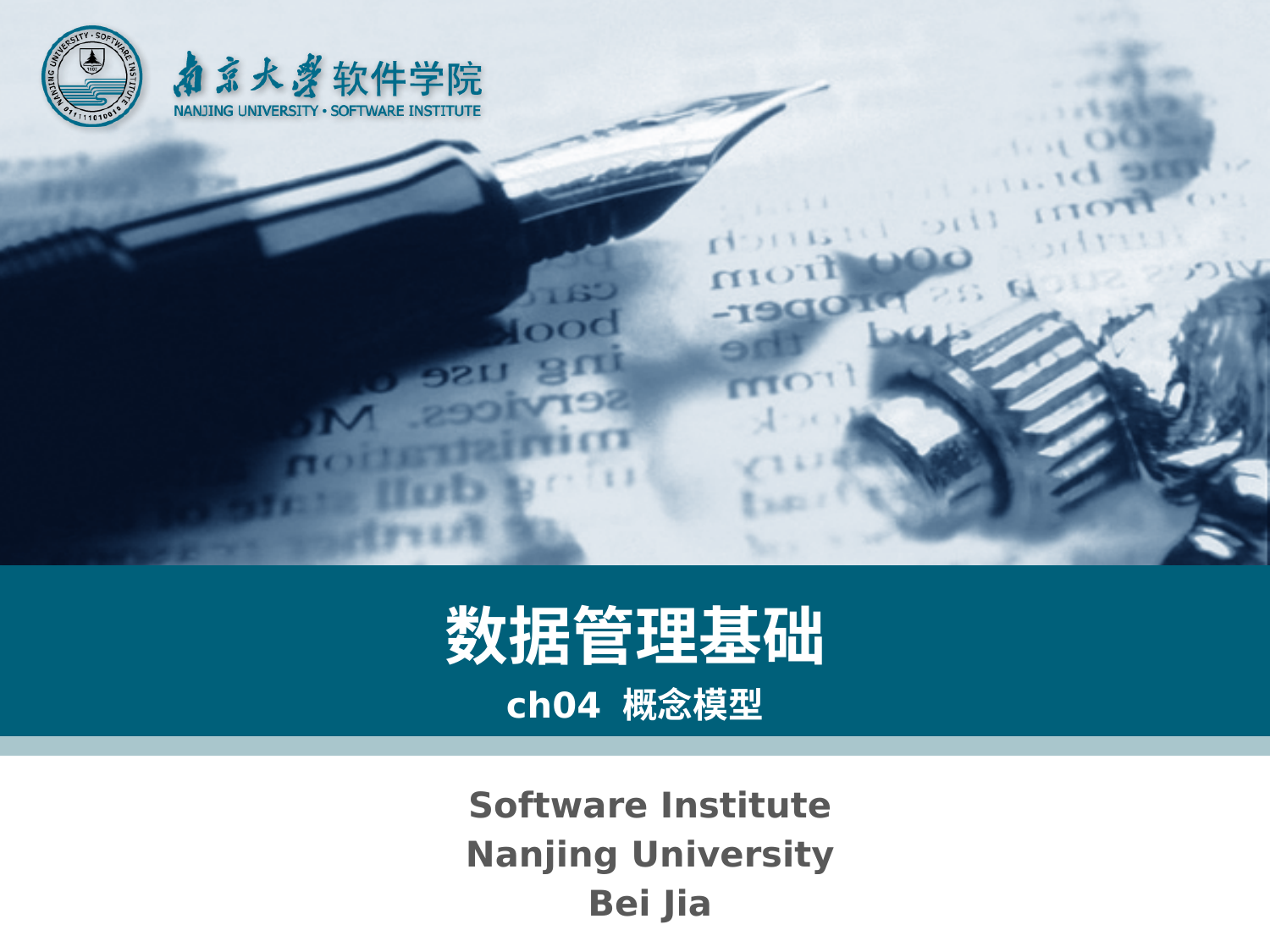

# 数据管理基础 ch04 概念模型
Software Institute
Nanjing University
Bei Jia